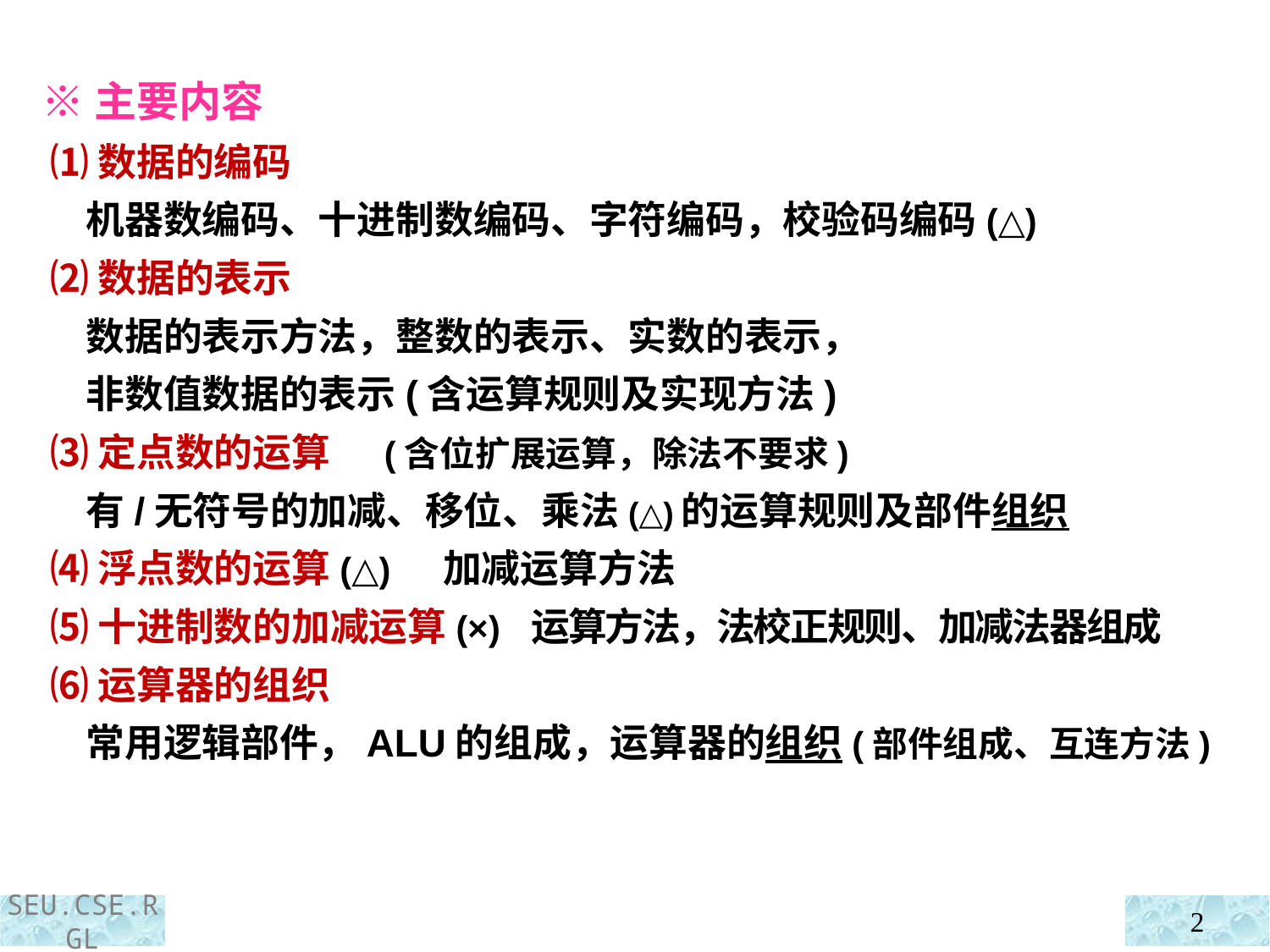

※主要内容
  ⑴数据的编码
     机器数编码、十进制数编码、字符编码，校验码编码(△)
  ⑵数据的表示
     数据的表示方法，整数的表示、实数的表示，
     非数值数据的表示(含运算规则及实现方法)
  ⑶定点数的运算     (含位扩展运算，除法不要求)
     有/无符号的加减、移位、乘法(△)的运算规则及部件组织
  ⑷浮点数的运算(△)    加减运算方法
  ⑸十进制数的加减运算(×)  运算方法，法校正规则、加减法器组成
  ⑹运算器的组织
     常用逻辑部件，ALU的组成，运算器的组织(部件组成、互连方法)
2